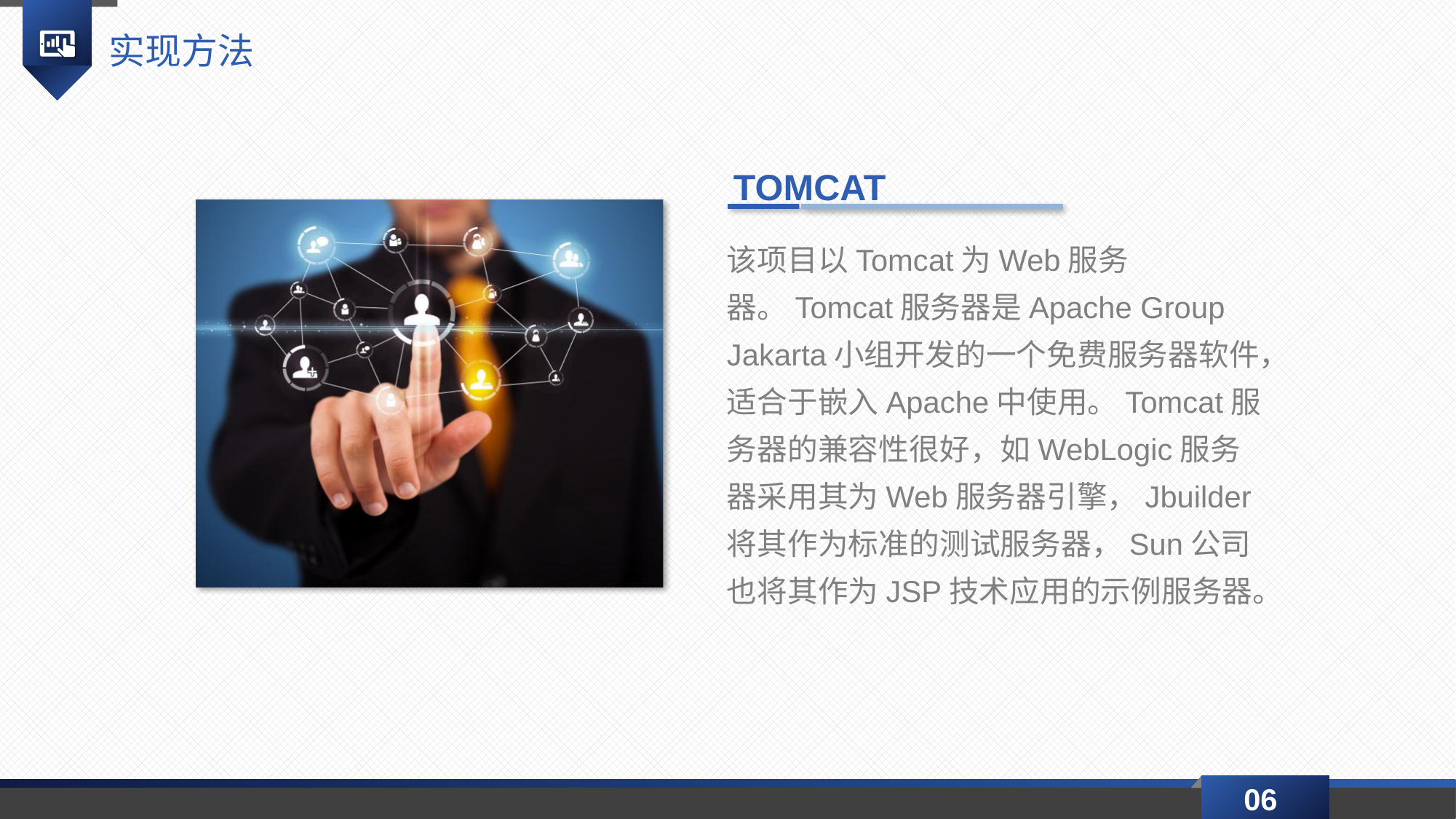

实现方法

TOMCAT

该项目以Tomcat为Web服务器。Tomcat服务器是Apache Group Jakarta小组开发的一个免费服务器软件，适合于嵌入Apache中使用。Tomcat服务器的兼容性很好，如WebLogic服务器采用其为Web服务器引擎，Jbuilder将其作为标准的测试服务器，Sun公司也将其作为JSP技术应用的示例服务器。

06

延时符